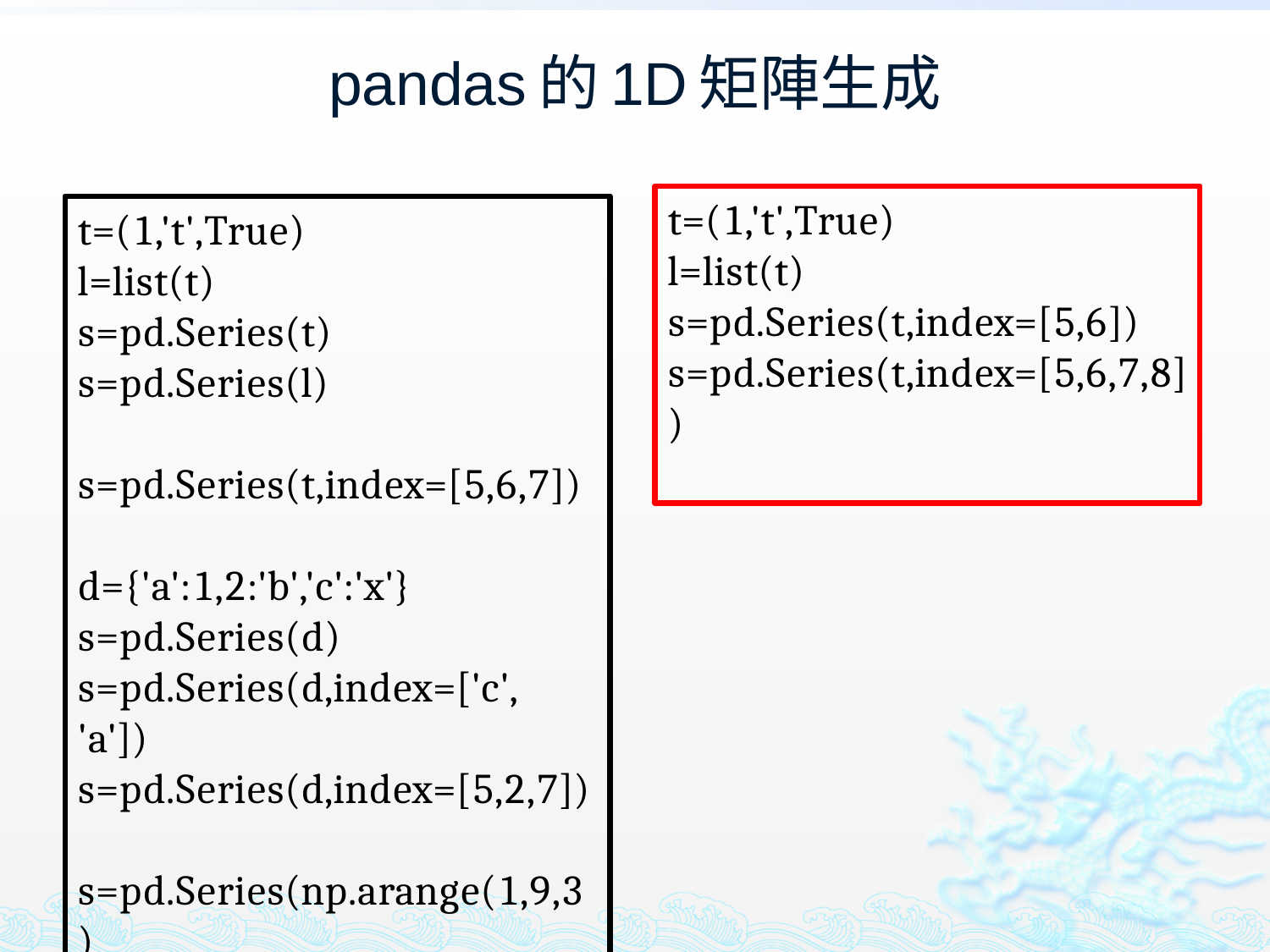

# pandas的1D矩陣生成
t=(1,'t',True)
l=list(t)
s=pd.Series(t,index=[5,6])
s=pd.Series(t,index=[5,6,7,8])

t=(1,'t',True)
l=list(t)
s=pd.Series(t)
s=pd.Series(l)

s=pd.Series(t,index=[5,6,7])

d={'a':1,2:'b','c':'x'}
s=pd.Series(d)
s=pd.Series(d,index=['c', 'a'])
s=pd.Series(d,index=[5,2,7])

s=pd.Series(np.arange(1,9,3)
s=pd.Series(7,index=['c', 'a'])